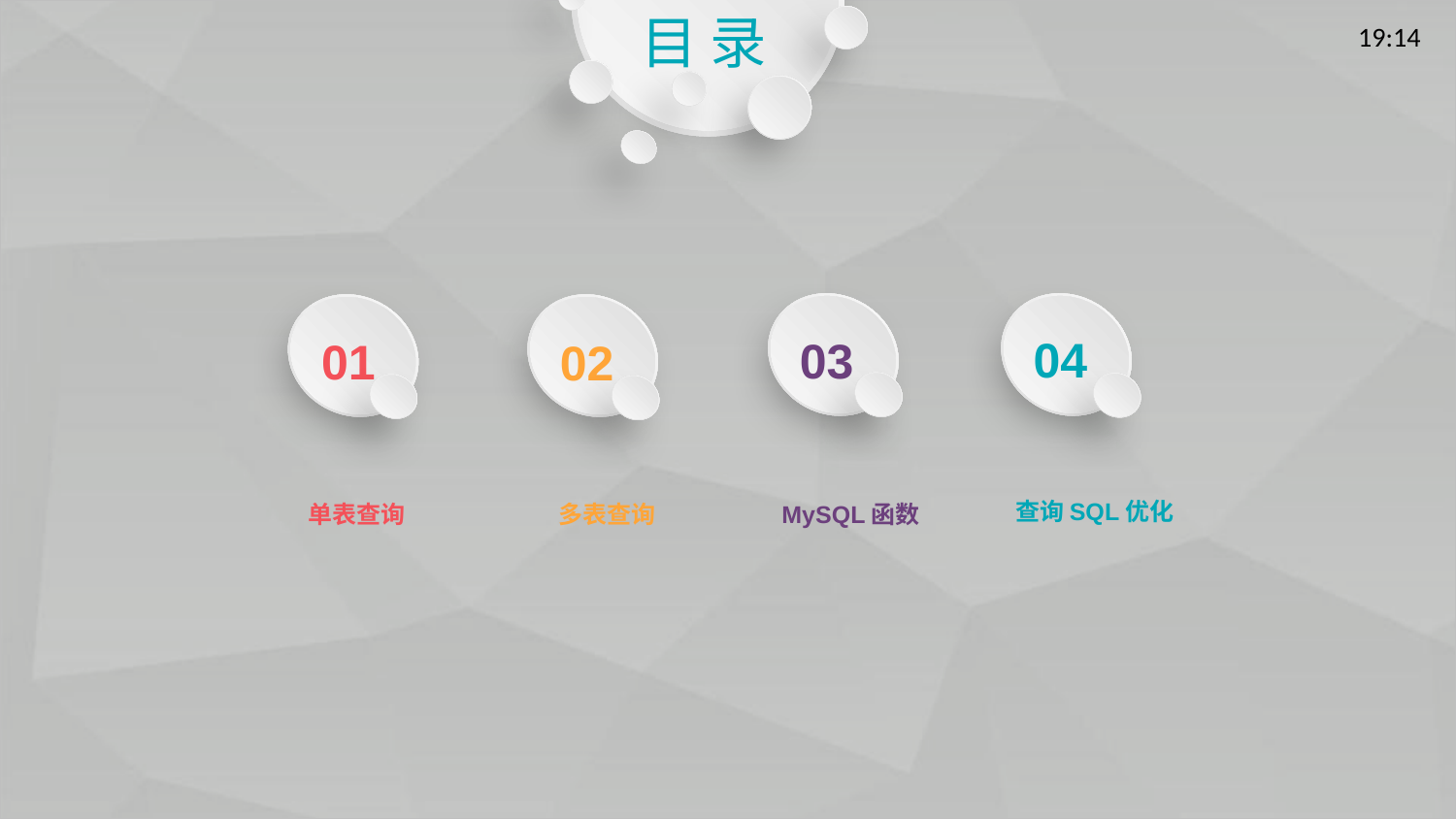

目 录

03

04

01

02

查询SQL优化

多表查询

单表查询

MySQL函数